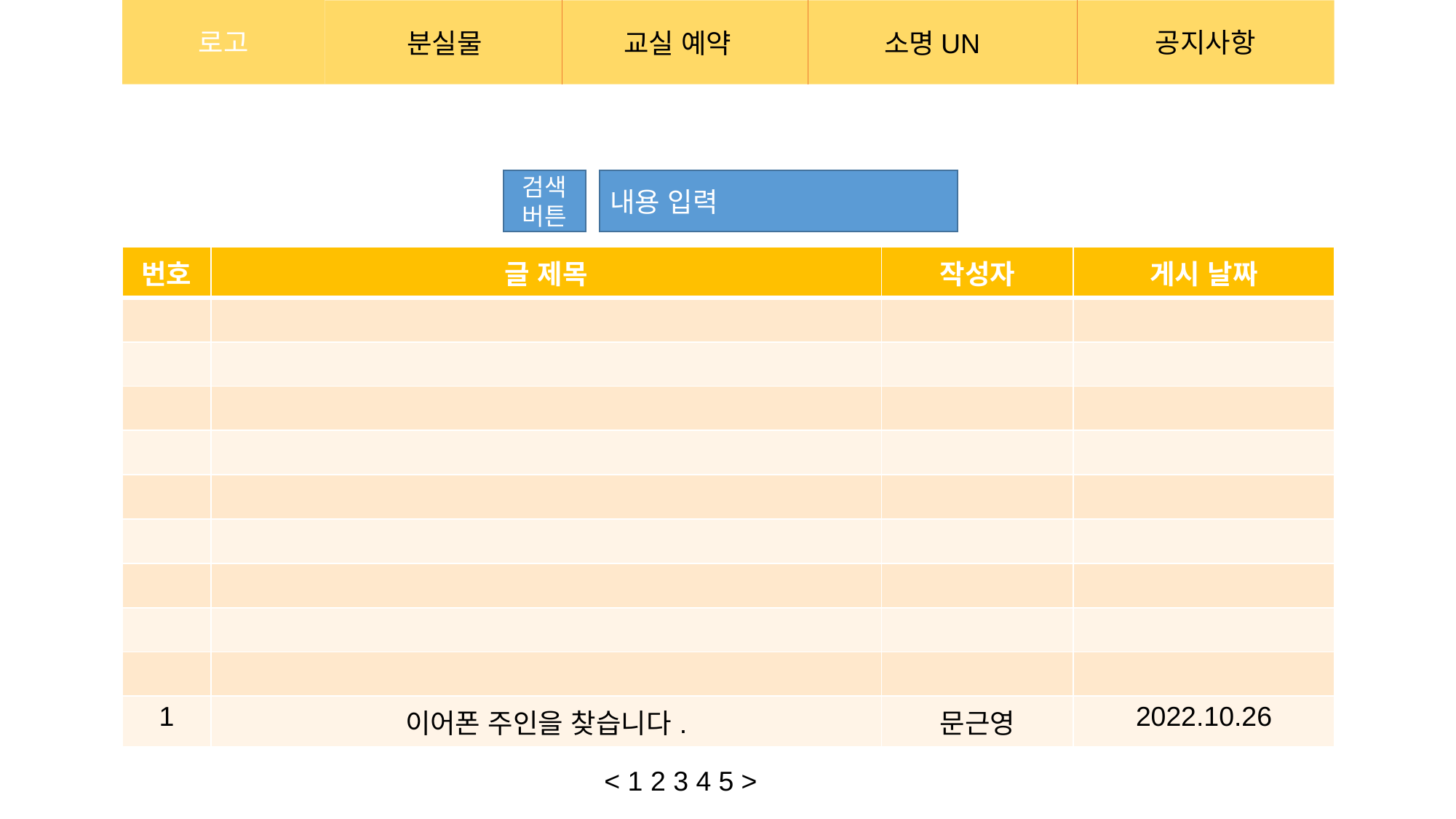

검색
버튼
내용 입력
| 번호 | 글 제목 | 작성자 | 게시 날짜 |
| --- | --- | --- | --- |
|  |  |  |  |
|  |  |  |  |
|  |  |  |  |
|  |  |  |  |
|  |  |  |  |
|  |  |  |  |
|  |  |  |  |
|  |  |  |  |
|  |  |  |  |
| 1 | 이어폰 주인을 찾습니다. | 문근영 | 2022.10.26 |
< 1 2 3 4 5 >